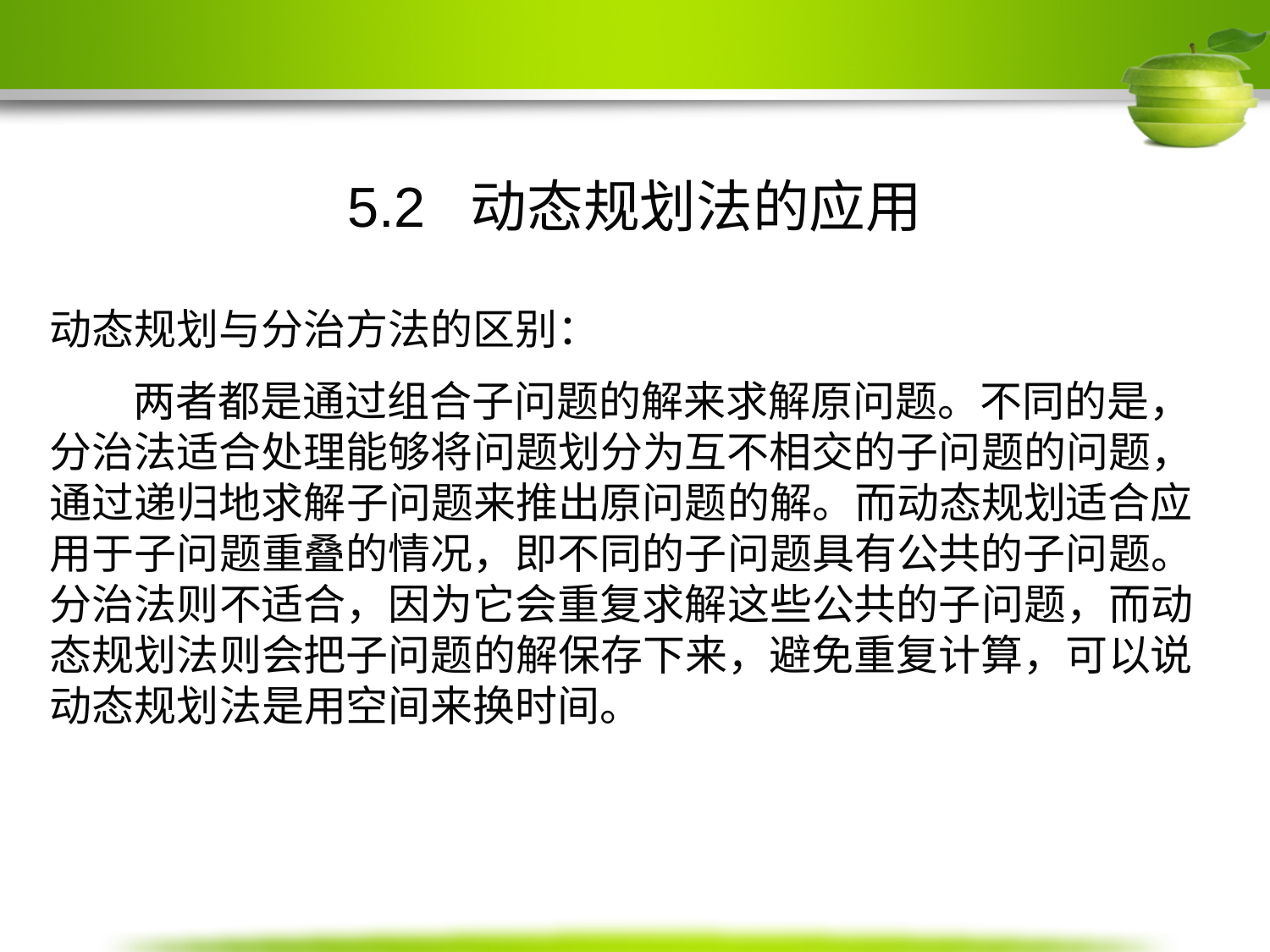

5.2  动态规划法的应用
动态规划与分治方法的区别：
 两者都是通过组合子问题的解来求解原问题。不同的是，分治法适合处理能够将问题划分为互不相交的子问题的问题，通过递归地求解子问题来推出原问题的解。而动态规划适合应用于子问题重叠的情况，即不同的子问题具有公共的子问题。分治法则不适合，因为它会重复求解这些公共的子问题，而动态规划法则会把子问题的解保存下来，避免重复计算，可以说动态规划法是用空间来换时间。